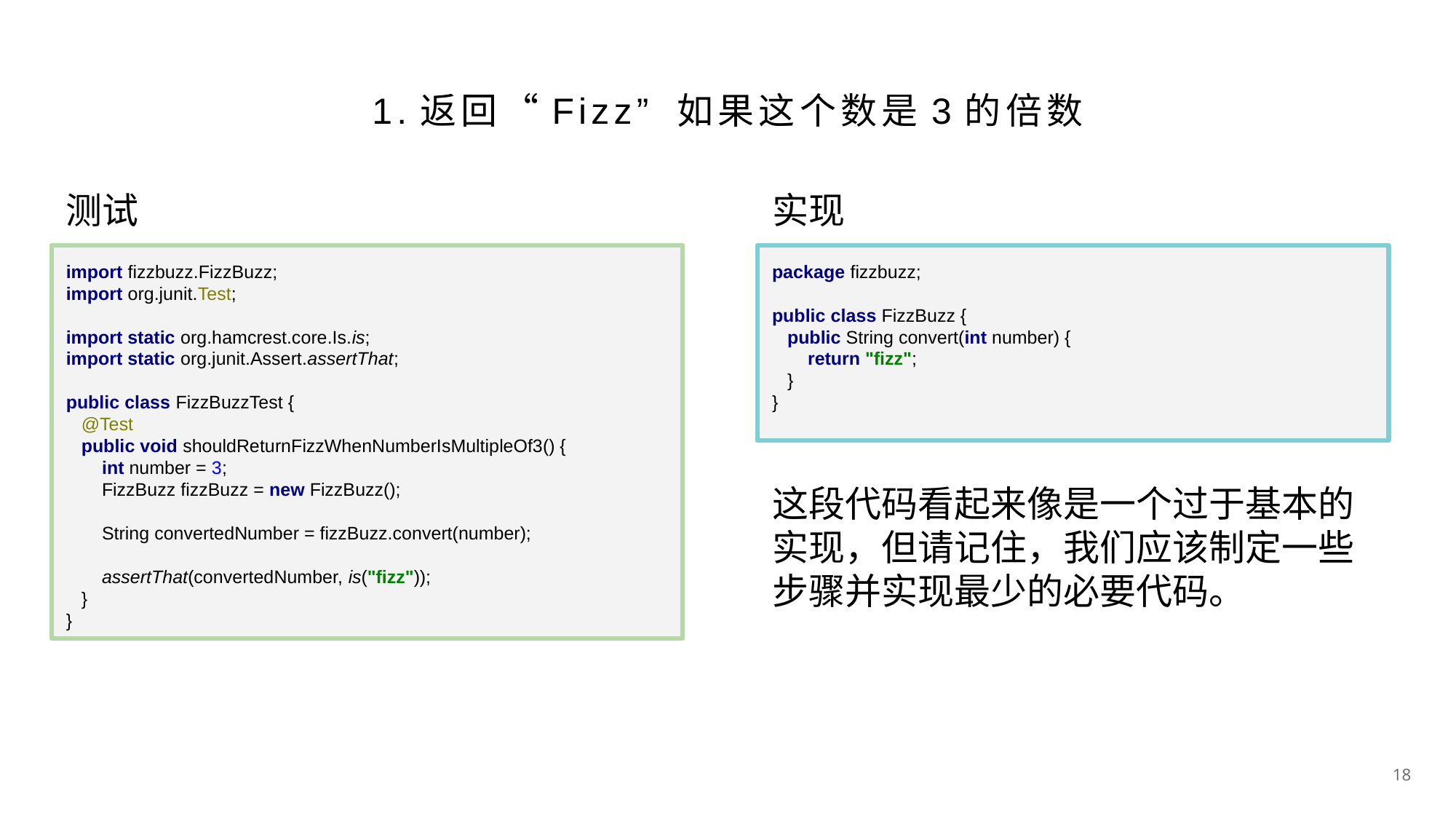

# 1.返回“Fizz” 如果这个数是3的倍数
测试
实现
package fizzbuzz;

public class FizzBuzz {
   public String convert(int number) {
       return "fizz";
   }
}

import fizzbuzz.FizzBuzz;
import org.junit.Test;

import static org.hamcrest.core.Is.is;
import static org.junit.Assert.assertThat;

public class FizzBuzzTest {
   @Test
   public void shouldReturnFizzWhenNumberIsMultipleOf3() {
       int number = 3;
       FizzBuzz fizzBuzz = new FizzBuzz();

       String convertedNumber = fizzBuzz.convert(number);

       assertThat(convertedNumber, is("fizz"));
   }
}

这段代码看起来像是一个过于基本的实现，但请记住，我们应该制定一些步骤并实现最少的必要代码。
18